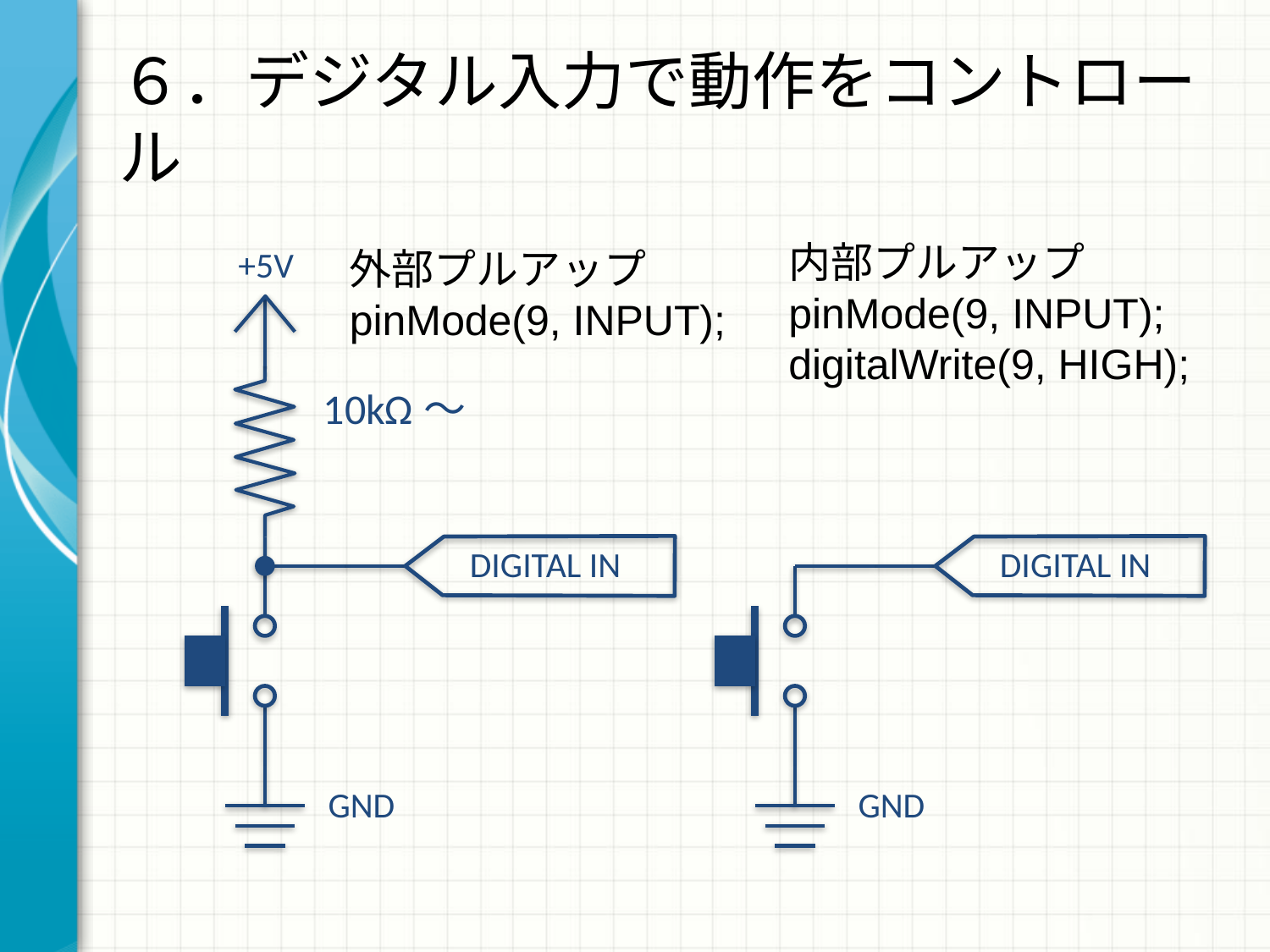

# ６．デジタル入力で動作をコントロール
内部プルアップ
pinMode(9, INPUT);
digitalWrite(9, HIGH);
+5V

DIGITAL IN

GND
外部プルアップ
pinMode(9, INPUT);
10kΩ〜

DIGITAL IN

GND